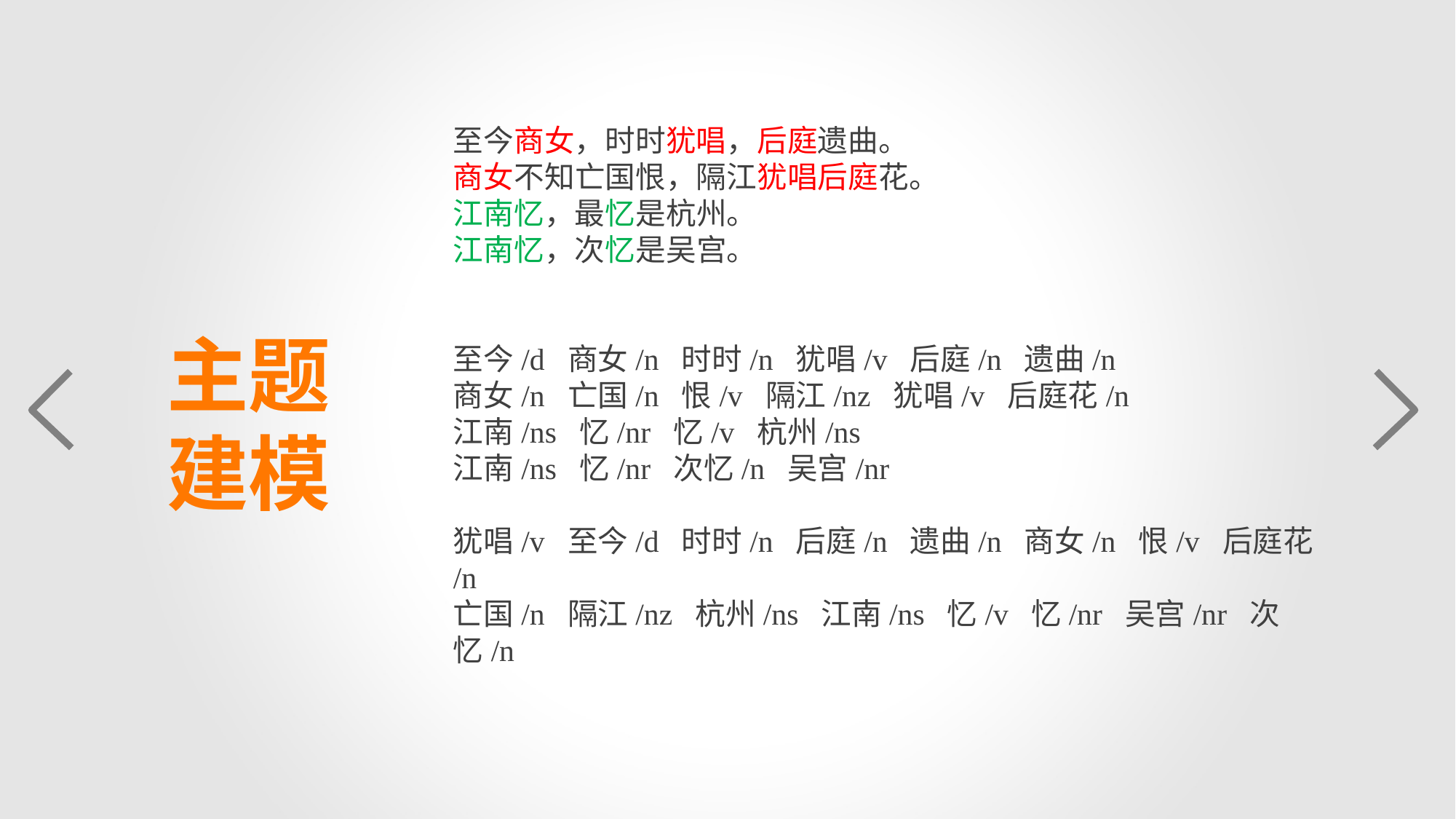

至今商女，时时犹唱，后庭遗曲。
商女不知亡国恨，隔江犹唱后庭花。
江南忆，最忆是杭州。
江南忆，次忆是吴宫。

至今/d  商女/n  时时/n  犹唱/v  后庭/n  遗曲/n
商女/n  亡国/n  恨/v  隔江/nz  犹唱/v  后庭花/n
江南/ns  忆/nr  忆/v  杭州/ns
江南/ns  忆/nr  次忆/n  吴宫/nr

犹唱/v  至今/d  时时/n  后庭/n  遗曲/n  商女/n  恨/v  后庭花/n
亡国/n  隔江/nz  杭州/ns  江南/ns  忆/v  忆/nr  吴宫/nr  次忆/n
主题
建模